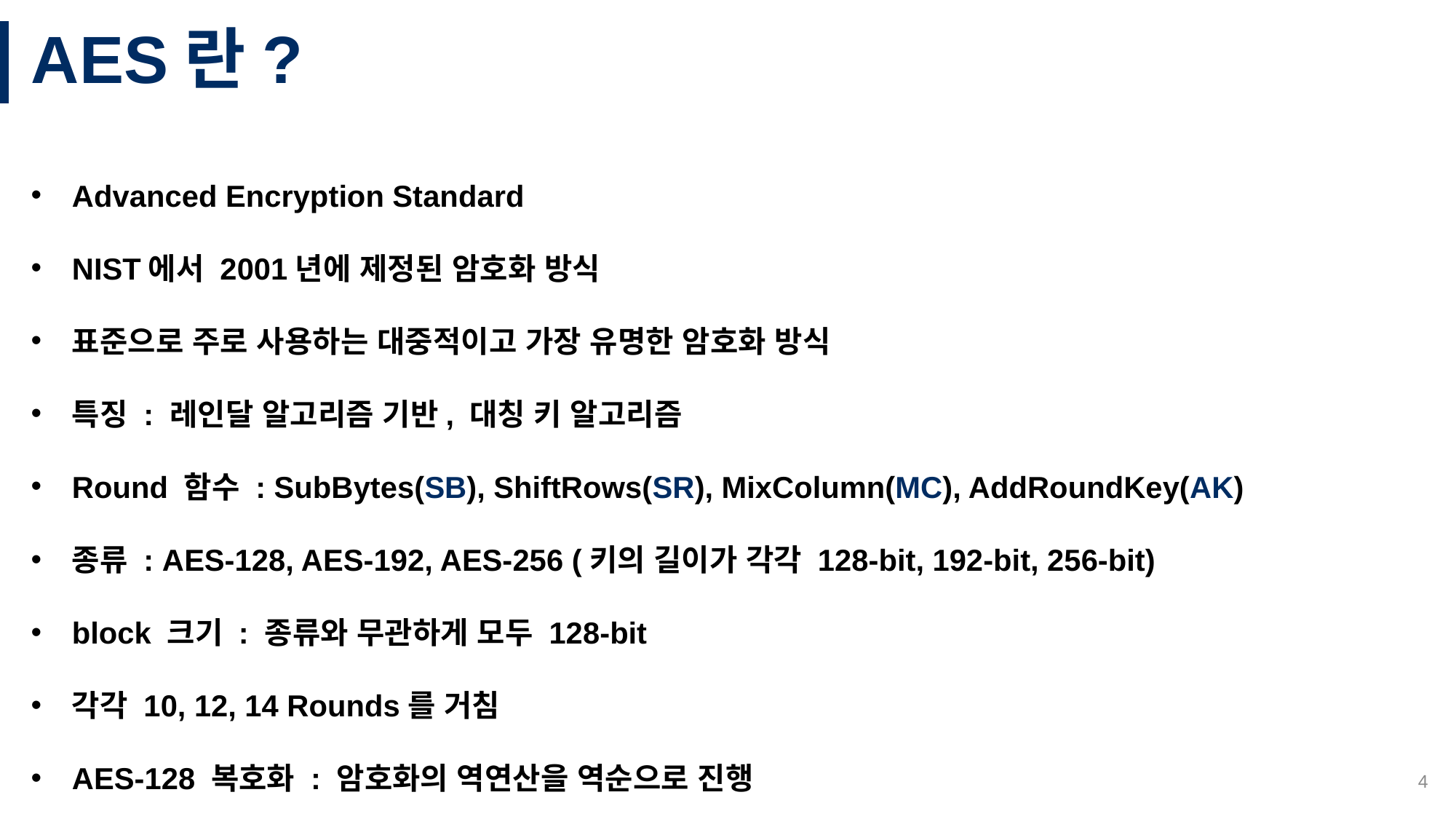

# AES란?
Advanced Encryption Standard
NIST에서 2001년에 제정된 암호화 방식
표준으로 주로 사용하는 대중적이고 가장 유명한 암호화 방식
특징 : 레인달 알고리즘 기반, 대칭 키 알고리즘
Round 함수 : SubBytes(SB), ShiftRows(SR), MixColumn(MC), AddRoundKey(AK)
종류 : AES-128, AES-192, AES-256 (키의 길이가 각각 128-bit, 192-bit, 256-bit)
block 크기 : 종류와 무관하게 모두 128-bit
각각 10, 12, 14 Rounds를 거침
AES-128 복호화 : 암호화의 역연산을 역순으로 진행
4